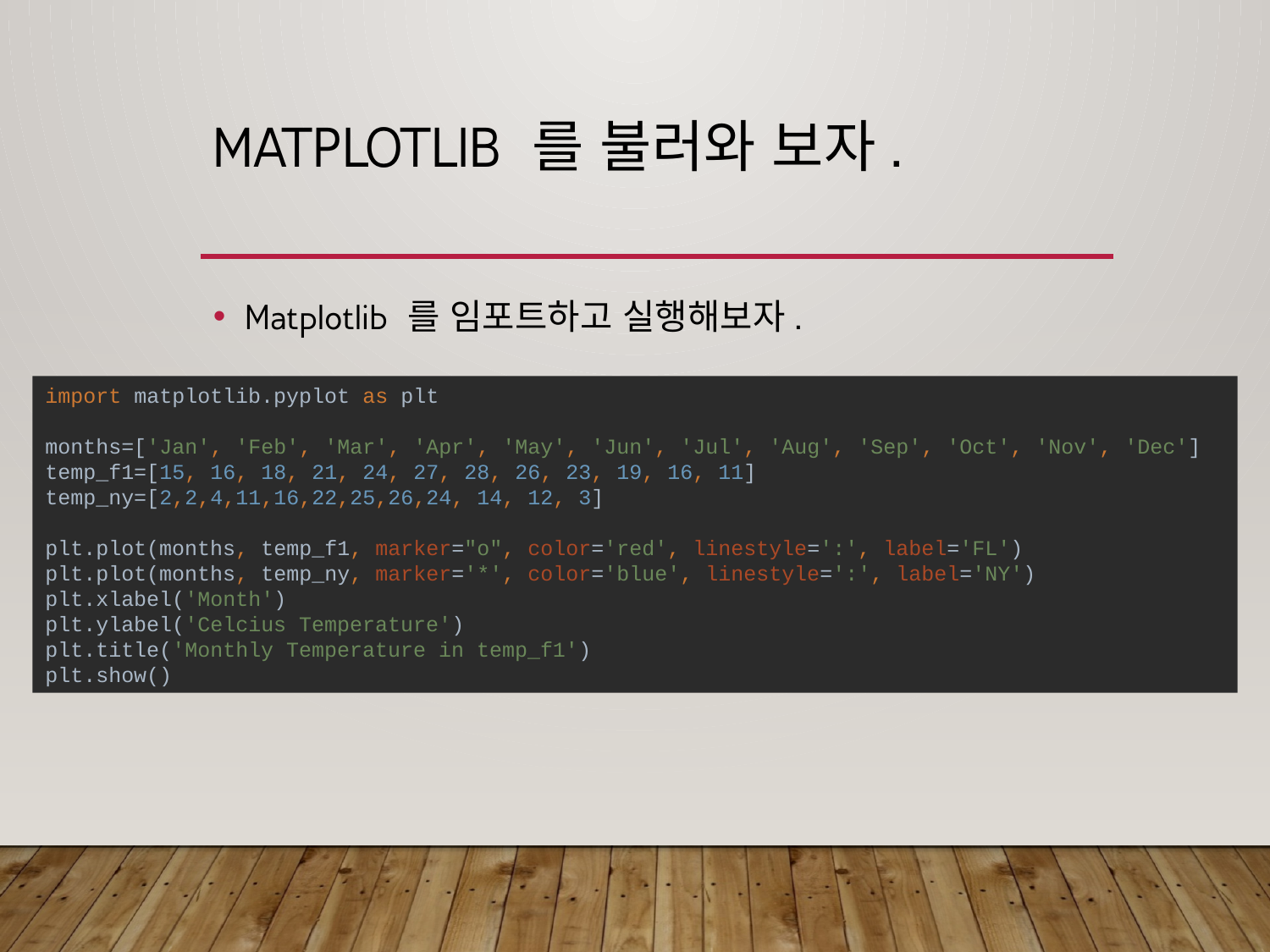

# Matplotlib 를 불러와 보자.
Matplotlib 를 임포트하고 실행해보자.
import matplotlib.pyplot as plt
months=['Jan', 'Feb', 'Mar', 'Apr', 'May', 'Jun', 'Jul', 'Aug', 'Sep', 'Oct', 'Nov', 'Dec']
temp_f1=[15, 16, 18, 21, 24, 27, 28, 26, 23, 19, 16, 11]
temp_ny=[2,2,4,11,16,22,25,26,24, 14, 12, 3]
plt.plot(months, temp_f1, marker="o", color='red', linestyle=':', label='FL')
plt.plot(months, temp_ny, marker='*', color='blue', linestyle=':', label='NY')
plt.xlabel('Month')
plt.ylabel('Celcius Temperature')
plt.title('Monthly Temperature in temp_f1')
plt.show()